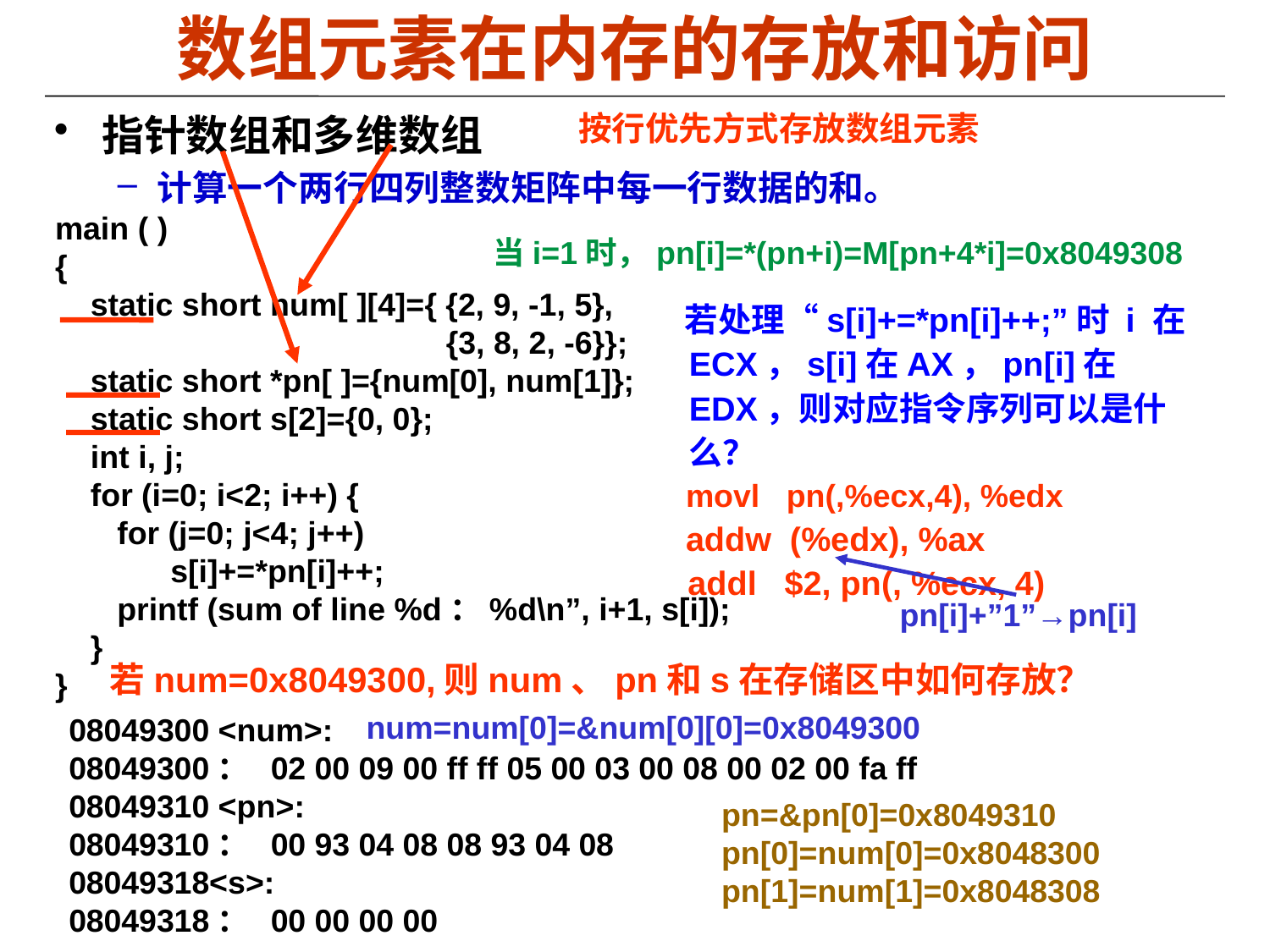

# 数组元素在内存的存放和访问
指针数组和多维数组
计算一个两行四列整数矩阵中每一行数据的和。

按行优先方式存放数组元素

main ( )
{
    static short num[ ][4]={ {2, 9, -1, 5},
                                            {3, 8, 2, -6}};
    static short *pn[ ]={num[0], num[1]};
    static short s[2]={0, 0};
    int i, j;
    for (i=0; i<2; i++) {
       for (j=0; j<4; j++)
             s[i]+=*pn[i]++;
       printf (sum of line %d：%d\n”, i+1, s[i]);
    }
}
当i=1时，pn[i]=*(pn+i)=M[pn+4*i]=0x8049308
     若处理“s[i]+=*pn[i]++;”时 i 在ECX，s[i]在AX，pn[i]在EDX，则对应指令序列可以是什么？
     movl   pn(,%ecx,4), %edx
     addw  (%edx), %ax
     addl   $2, pn(, %ecx, 4)

pn[i]+”1”→pn[i]
若num=0x8049300,则num、pn和s在存储区中如何存放？
num=num[0]=&num[0][0]=0x8049300
08049300 <num>:
08049300：  02 00 09 00 ff ff 05 00 03 00 08 00 02 00 fa ff
08049310 <pn>:
08049310：  00 93 04 08 08 93 04 08
08049318<s>:
08049318：  00 00 00 00
pn=&pn[0]=0x8049310
pn[0]=num[0]=0x8048300
pn[1]=num[1]=0x8048308